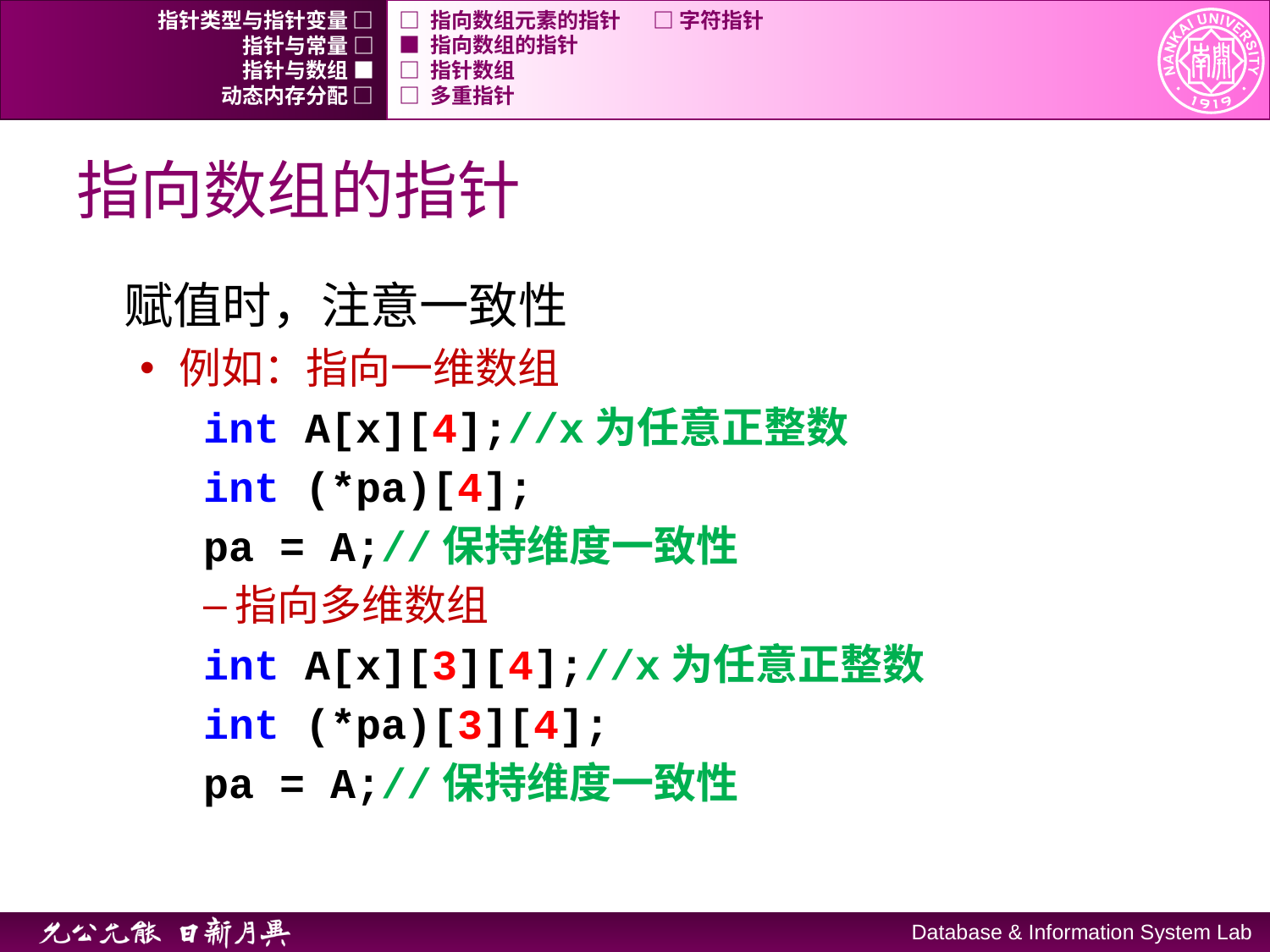

指针类型与指针变量 □
□ 指向数组元素的指针	□ 字符指针
指针与常量 □
■ 指向数组的指针
指针与数组 ■
□ 指针数组
动态内存分配 □
□ 多重指针
# 指向数组的指针
赋值时，注意一致性
例如：指向一维数组
int A[x][4];//x为任意正整数
int (*pa)[4];
pa = A;//保持维度一致性
指向多维数组
int A[x][3][4];//x为任意正整数
int (*pa)[3][4];
pa = A;//保持维度一致性